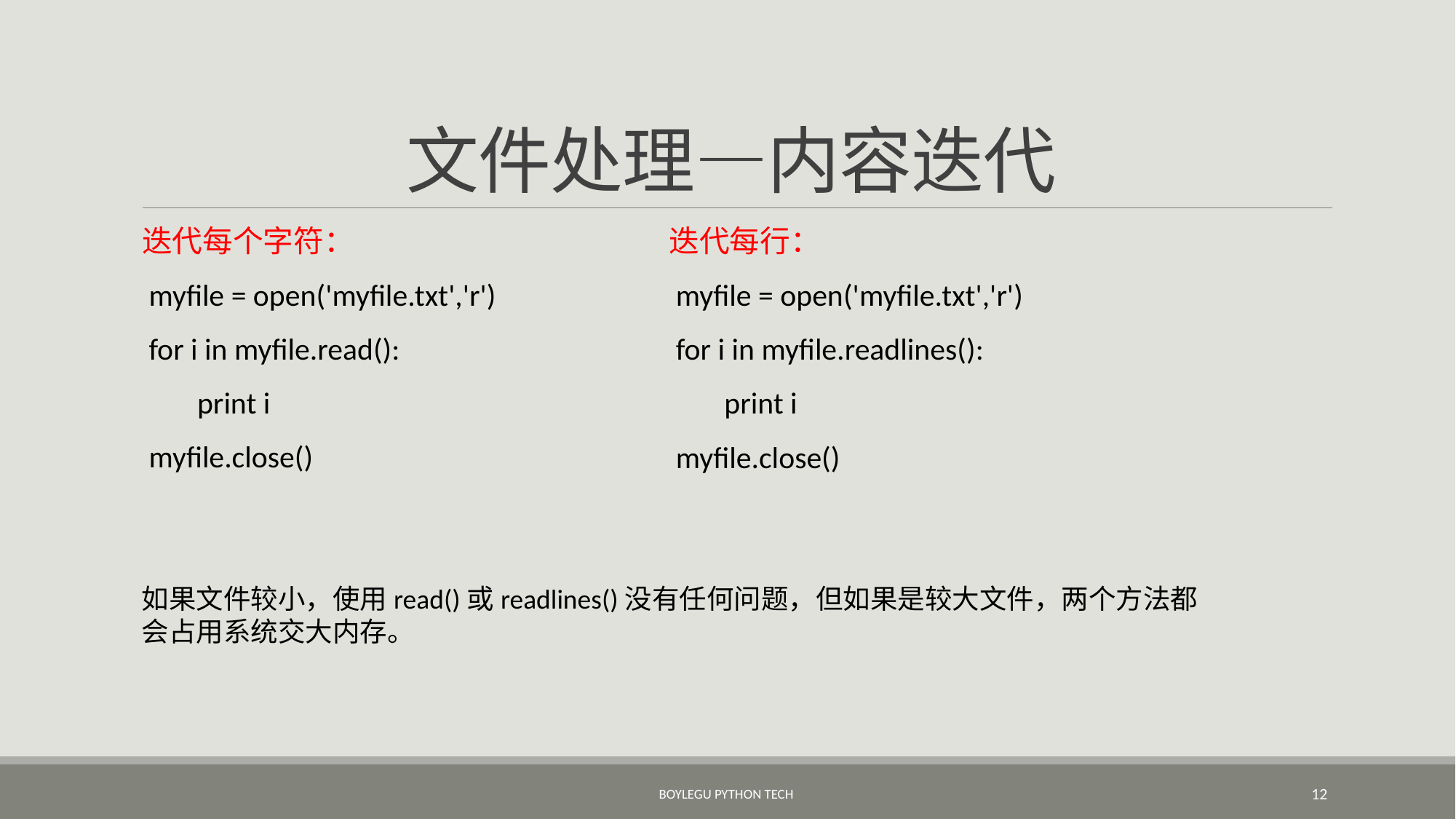

# 文件处理—内容迭代
迭代每个字符：
 myfile = open('myfile.txt','r')
 for i in myfile.read():
        print i
 myfile.close()
迭代每行：
 myfile = open('myfile.txt','r')
 for i in myfile.readlines():
        print i
 myfile.close()
如果文件较小，使用read()或readlines()没有任何问题，但如果是较大文件，两个方法都会占用系统交大内存。
BoyleGu Python Tech
12